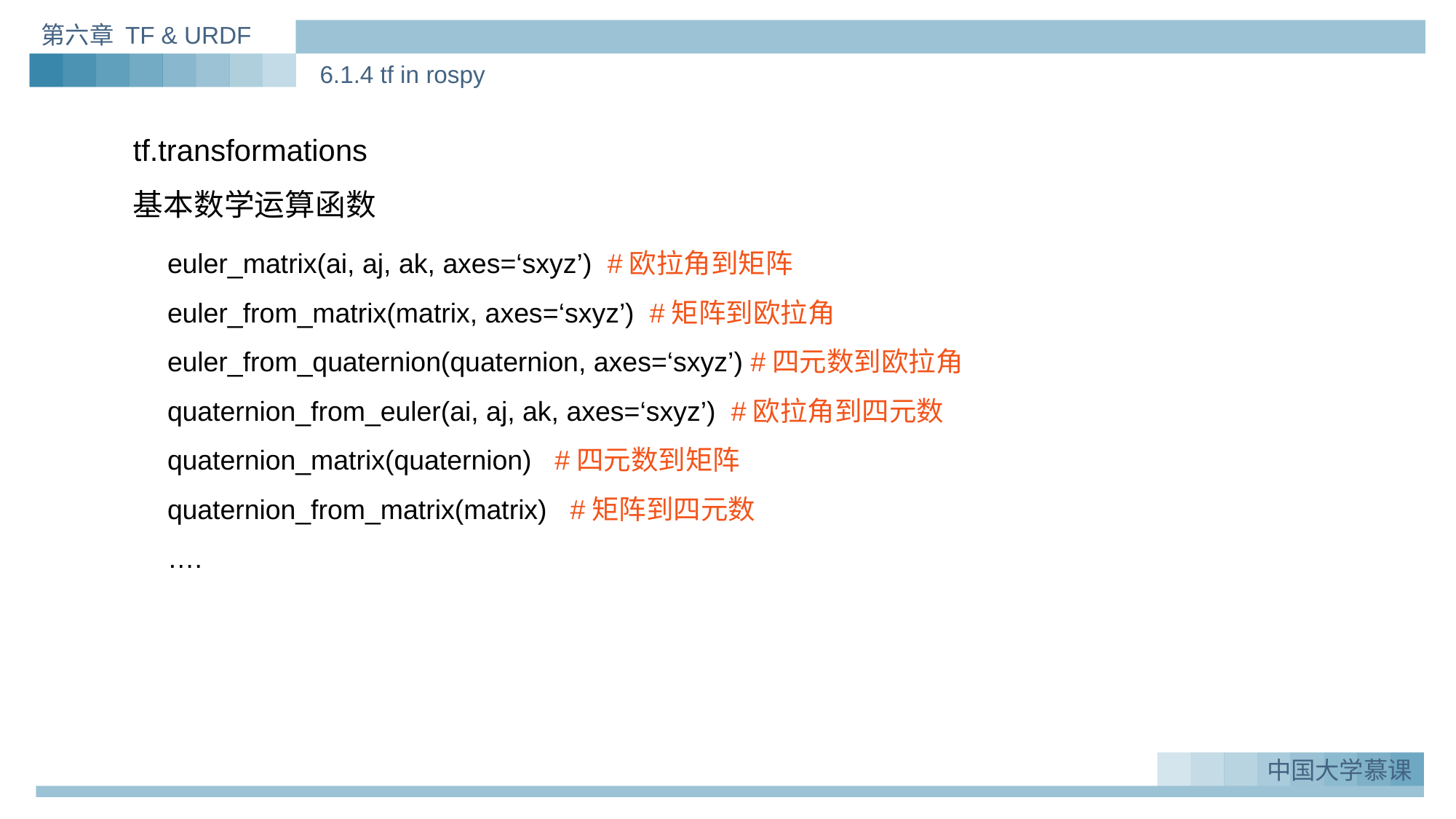

第六章 TF & URDF
6.1.4 tf in rospy
tf.transformations
基本数学运算函数

euler_matrix(ai, aj, ak, axes=‘sxyz’)  #欧拉角到矩阵
euler_from_matrix(matrix, axes=‘sxyz’)  #矩阵到欧拉角
euler_from_quaternion(quaternion, axes=‘sxyz’) #四元数到欧拉角
quaternion_from_euler(ai, aj, ak, axes=‘sxyz’)  #欧拉角到四元数
quaternion_matrix(quaternion)   #四元数到矩阵
quaternion_from_matrix(matrix)   #矩阵到四元数
….
中国大学慕课